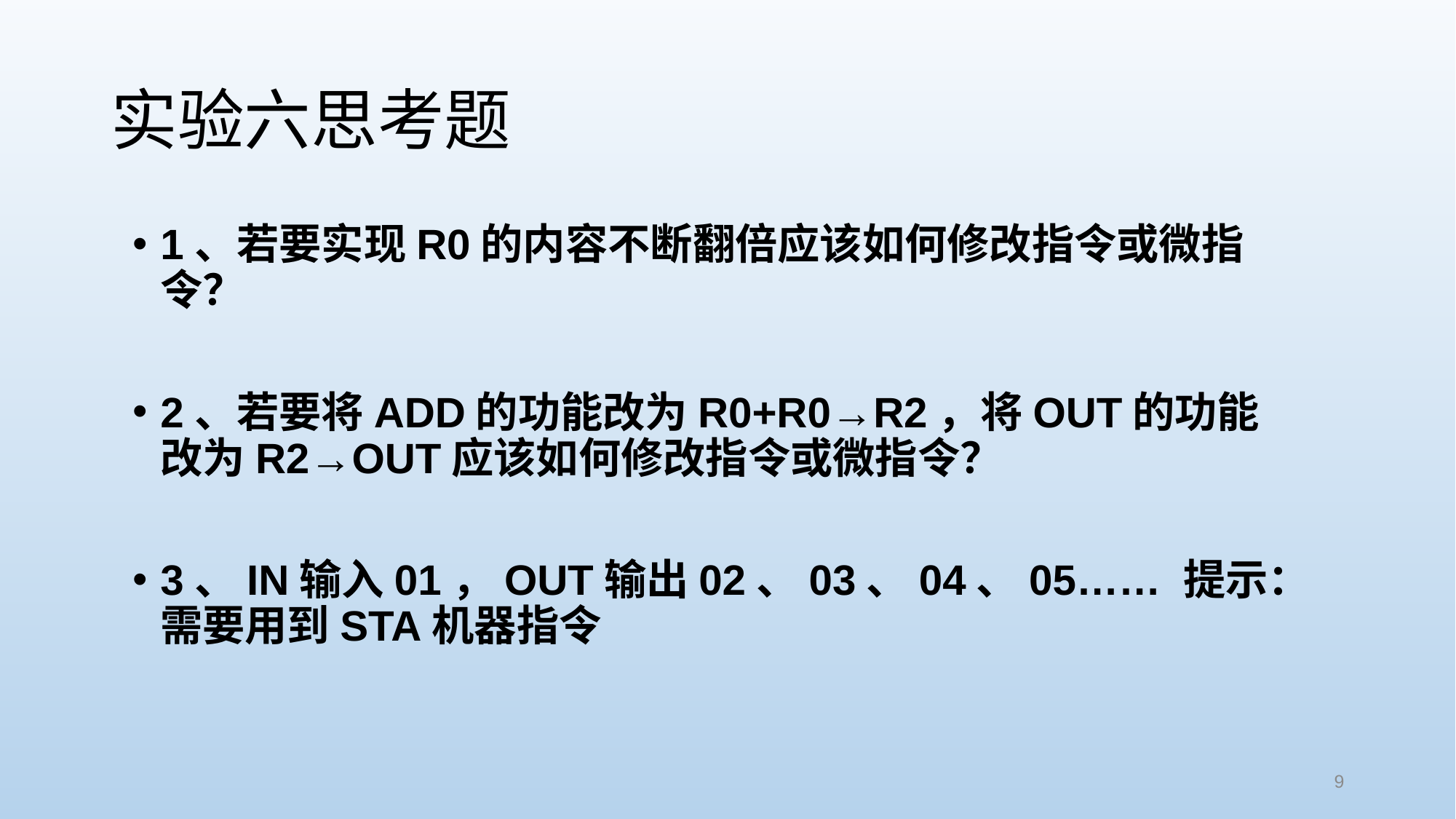

# 实验六思考题
1、若要实现R0的内容不断翻倍应该如何修改指令或微指令？

2、若要将ADD的功能改为R0+R0→R2，将OUT的功能改为R2→OUT应该如何修改指令或微指令？

3、IN输入01，OUT输出02、03、04、05…… 提示：需要用到STA机器指令
9